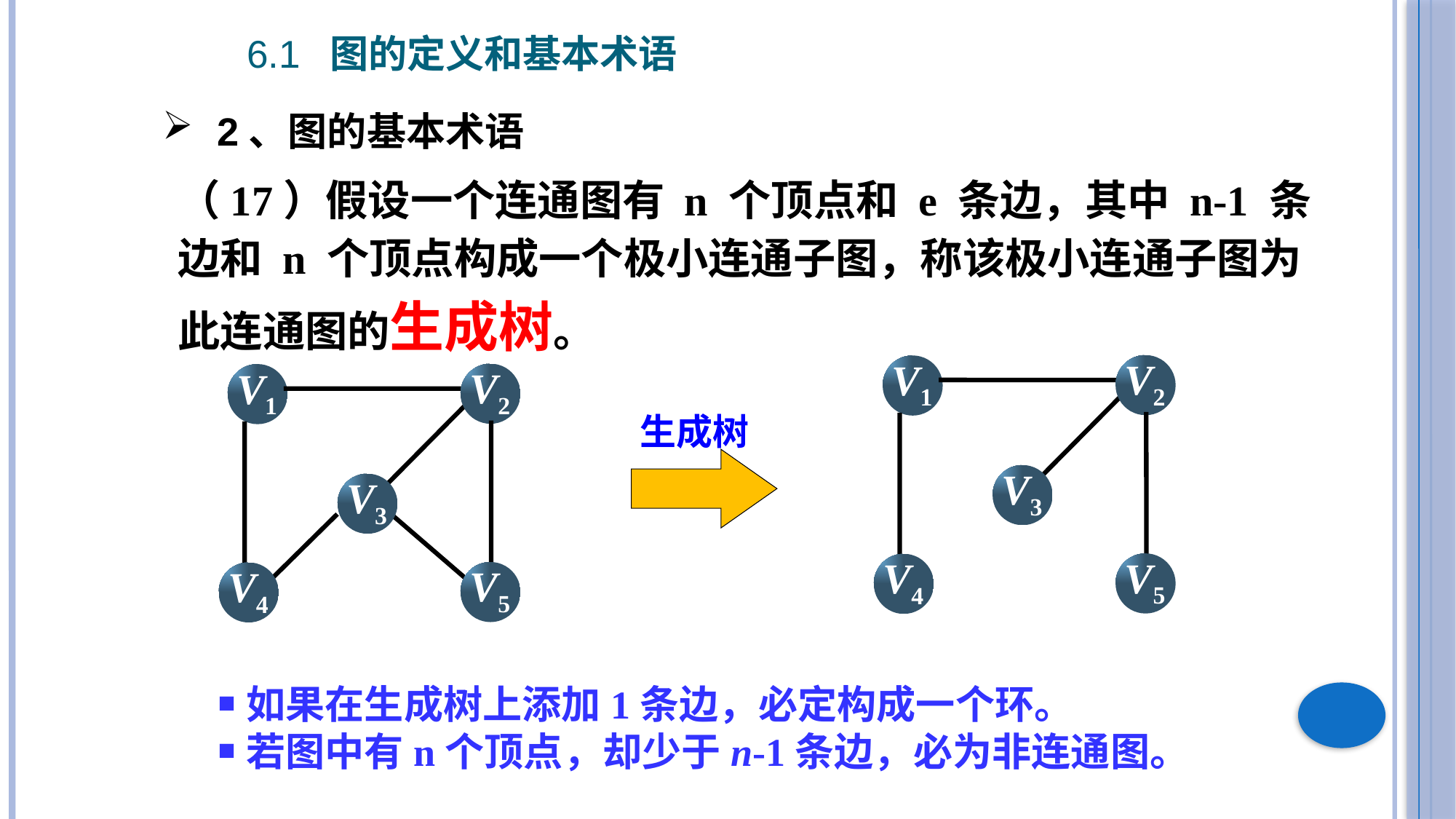

6.1  图的定义和基本术语
2、图的基本术语
（17）假设一个连通图有 n 个顶点和 e 条边，其中 n-1 条边和 n 个顶点构成一个极小连通子图，称该极小连通子图为此连通图的生成树。
V2
V1

V3

V5
V4

V2
V1

V3

V5
V4

生成树

 ￭ 如果在生成树上添加1条边，必定构成一个环。
 ￭ 若图中有n个顶点，却少于n-1条边，必为非连通图。